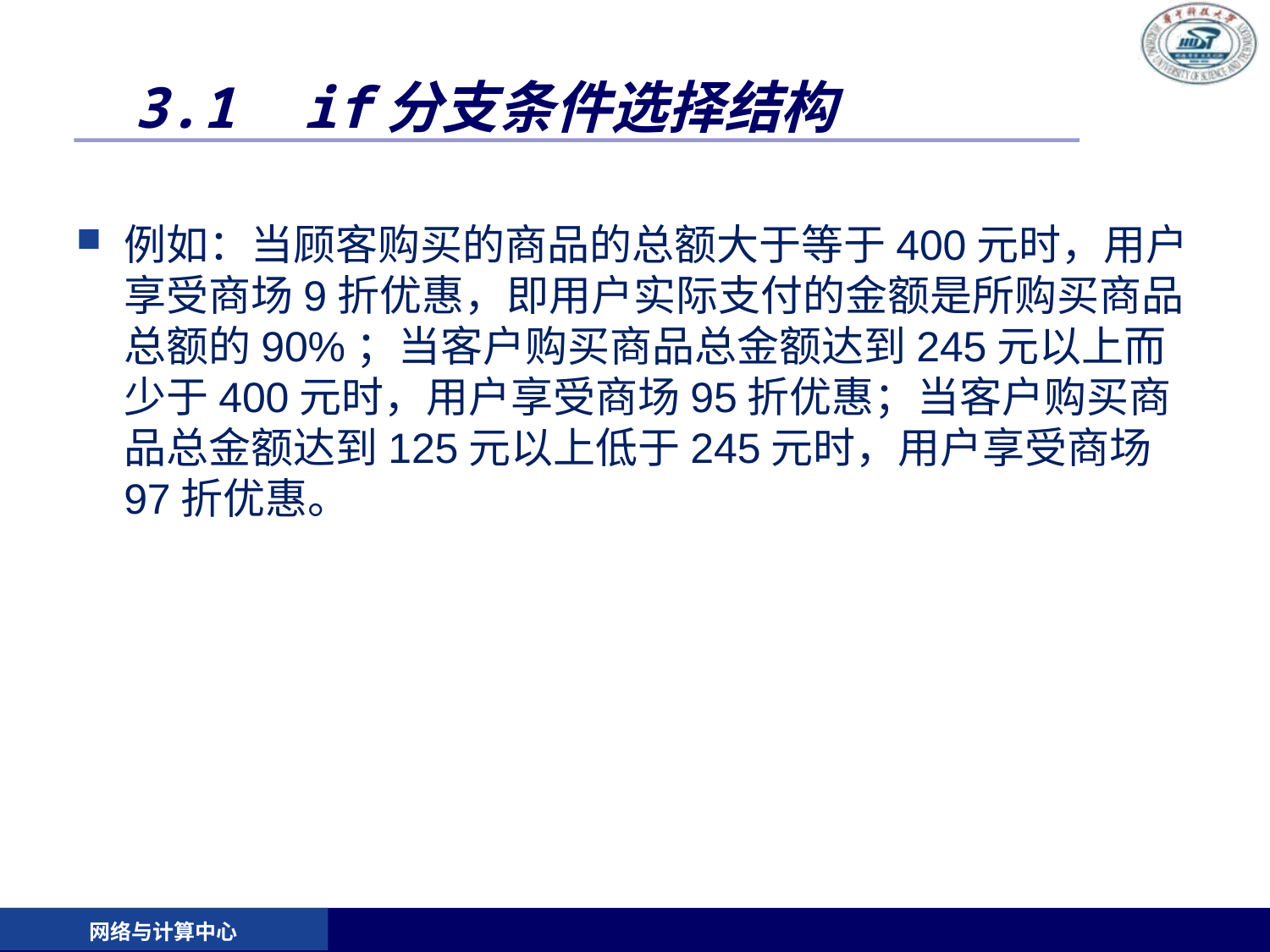

# 3.1  if分支条件选择结构
例如：当顾客购买的商品的总额大于等于400元时，用户享受商场9折优惠，即用户实际支付的金额是所购买商品总额的90%；当客户购买商品总金额达到245元以上而少于400元时，用户享受商场95折优惠；当客户购买商品总金额达到125元以上低于245元时，用户享受商场97折优惠。

网络与计算中心